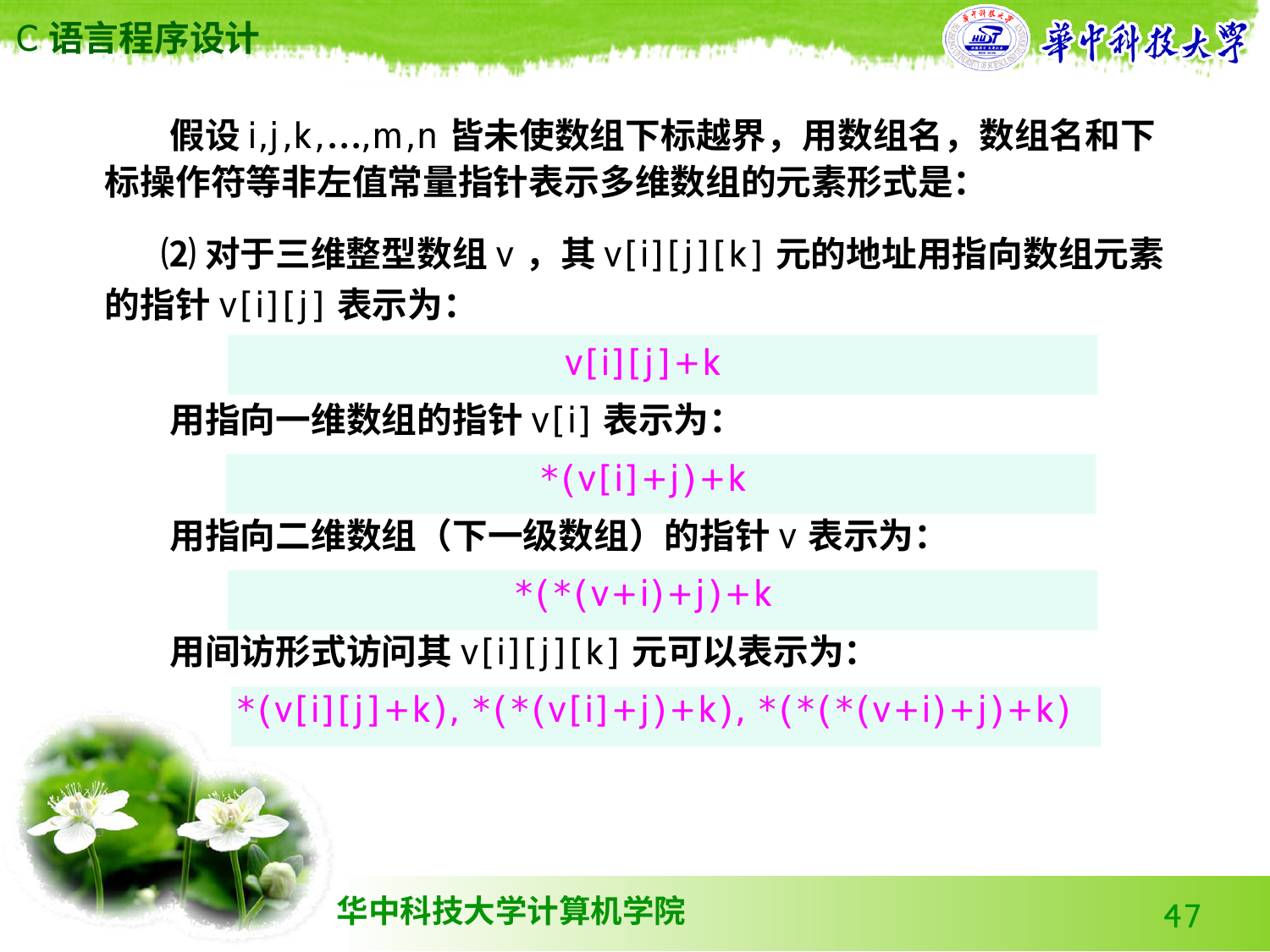

假设i,j,k,…,m,n皆未使数组下标越界，用数组名，数组名和下标操作符等非左值常量指针表示多维数组的元素形式是：
       ⑵对于三维整型数组v，其v[i][j][k]元的地址用指向数组元素的指针v[i][j]表示为：
v[i][j]+k
       用指向一维数组的指针v[i]表示为：
*(v[i]+j)+k
       用指向二维数组（下一级数组）的指针v表示为：
*(*(v+i)+j)+k
       用间访形式访问其v[i][j][k]元可以表示为：
  *(v[i][j]+k), *(*(v[i]+j)+k), *(*(*(v+i)+j)+k)

47